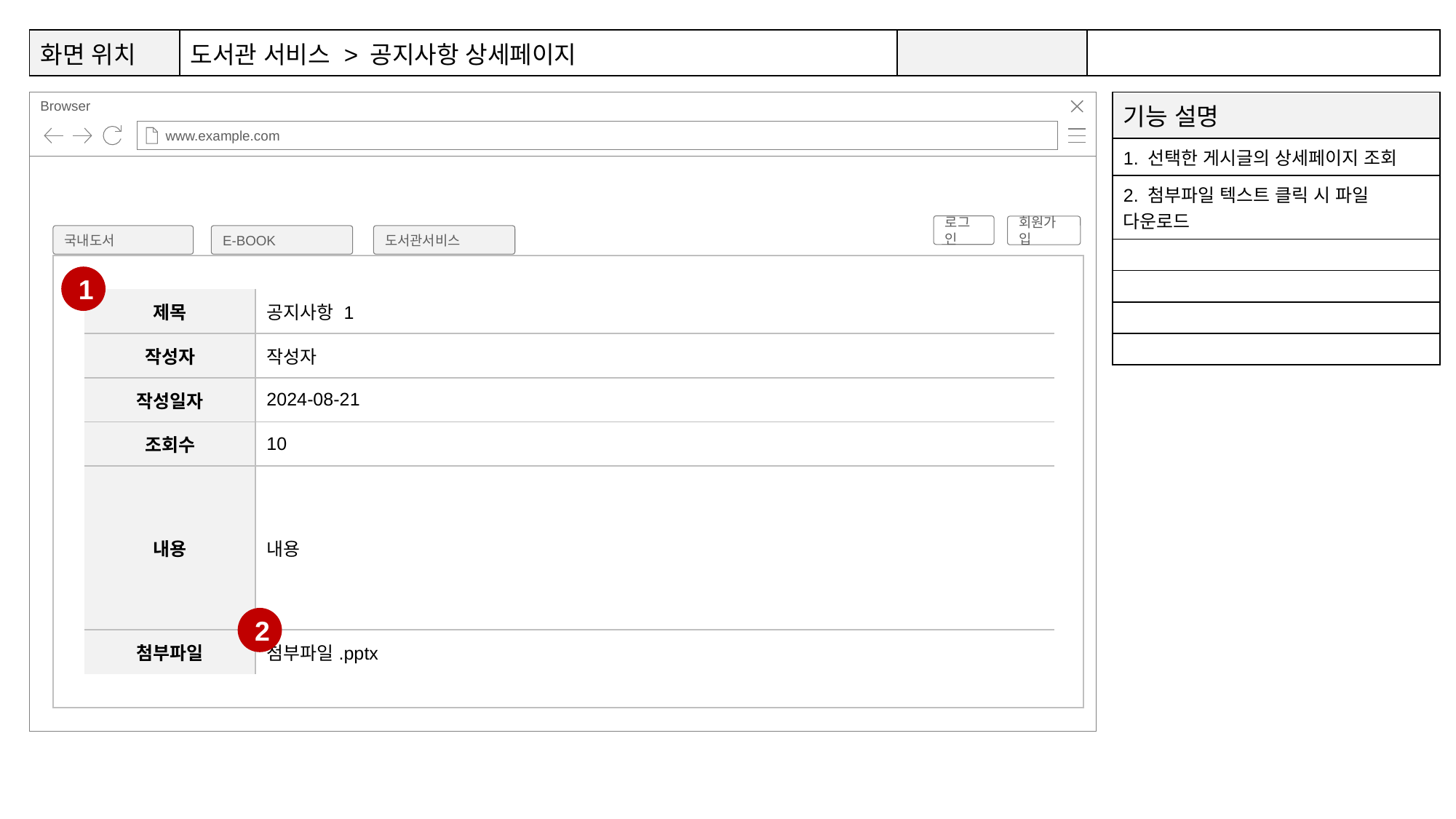

| 화면 위치 | 도서관 서비스 > 공지사항 상세페이지 |  |  |
| --- | --- | --- | --- |
3
4
5
8
9
6
7
| 기능 설명 |
| --- |
| 1. 선택한 게시글의 상세페이지 조회 |
| 2. 첨부파일 텍스트 클릭 시 파일 다운로드 |
|  |
|  |
|  |
|  |
로그인
회원가입
국내도서
E-BOOK
도서관서비스

1
| 제목 | 공지사항 1 |
| --- | --- |
| 작성자 | 작성자 |
| 작성일자 | 2024-08-21 |
| 조회수 | 10 |
| 내용 | 내용 |
| 첨부파일 | 첨부파일.pptx |
2